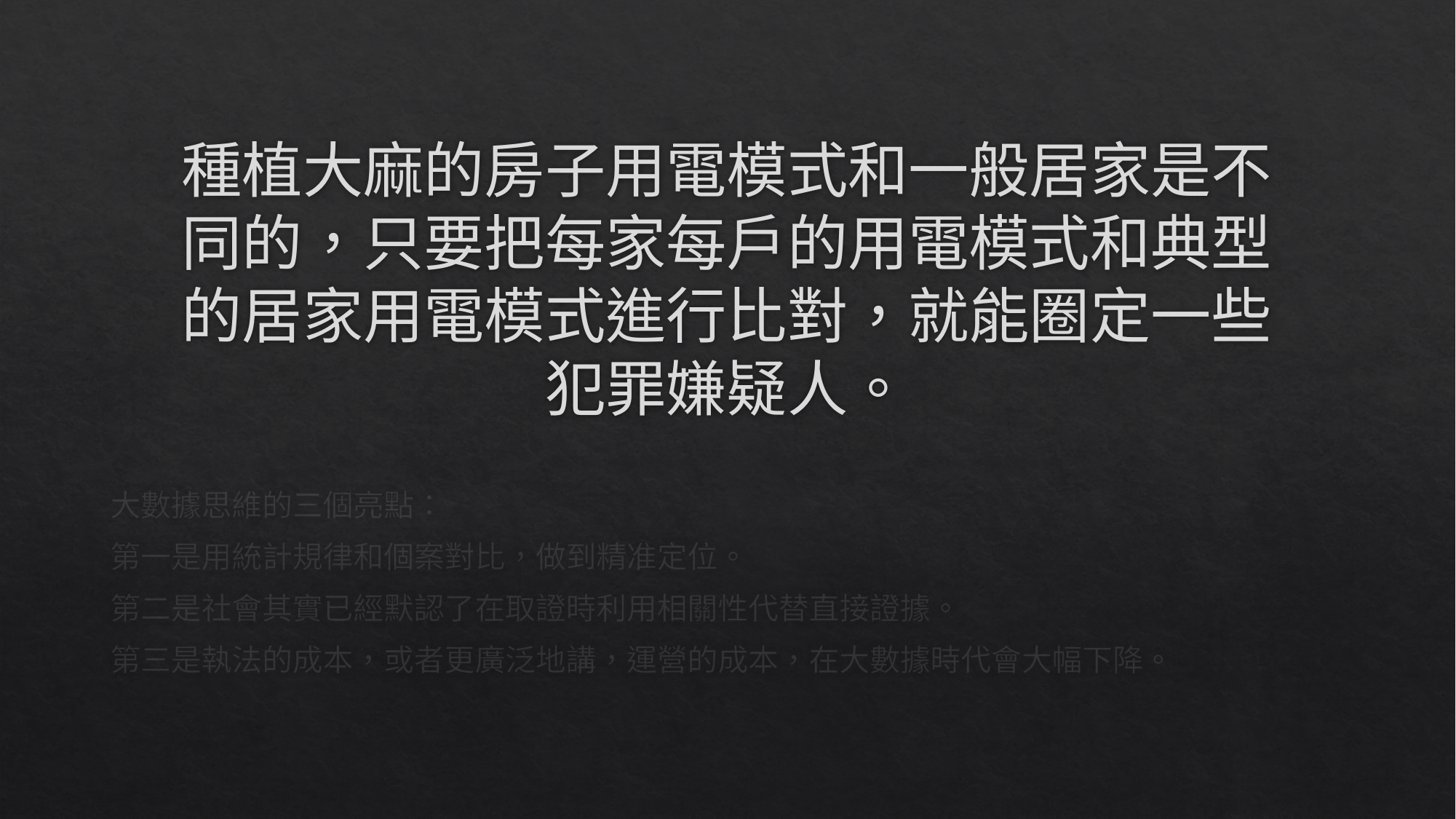

# 種植大麻的房子用電模式和一般居家是不同的，只要把每家每戶的用電模式和典型的居家用電模式進行比對，就能圈定一些犯罪嫌疑人。

大數據思維的三個亮點：
第一是用統計規律和個案對比，做到精准定位。
第二是社會其實已經默認了在取證時利用相關性代替直接證據。
第三是執法的成本，或者更廣泛地講，運營的成本，在大數據時代會大幅下降。